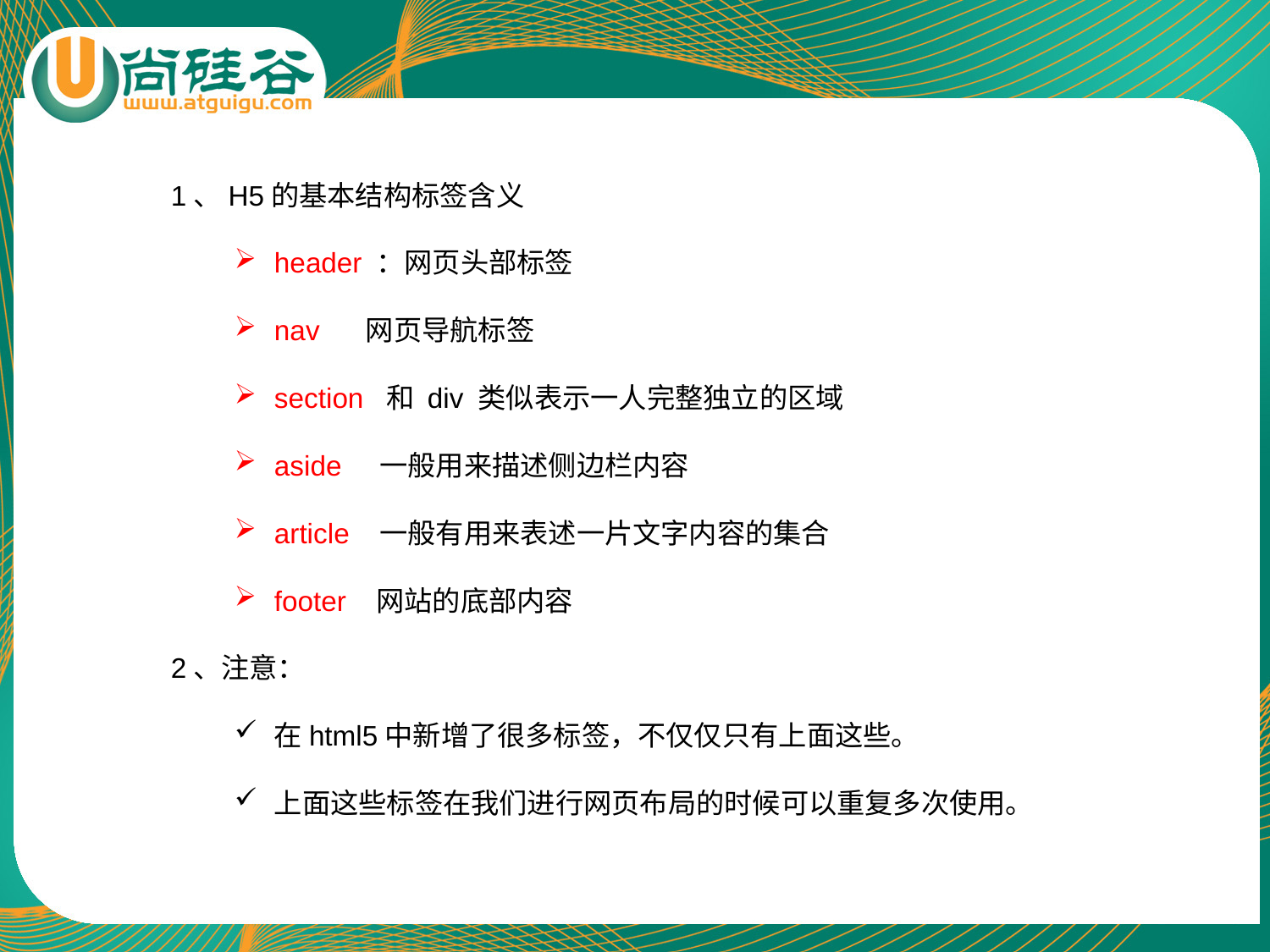

1、H5的基本结构标签含义
header ：网页头部标签
nav     网页导航标签
section  和 div 类似表示一人完整独立的区域
aside    一般用来描述侧边栏内容
article   一般有用来表述一片文字内容的集合
footer   网站的底部内容
2、注意：
在html5中新增了很多标签，不仅仅只有上面这些。
上面这些标签在我们进行网页布局的时候可以重复多次使用。